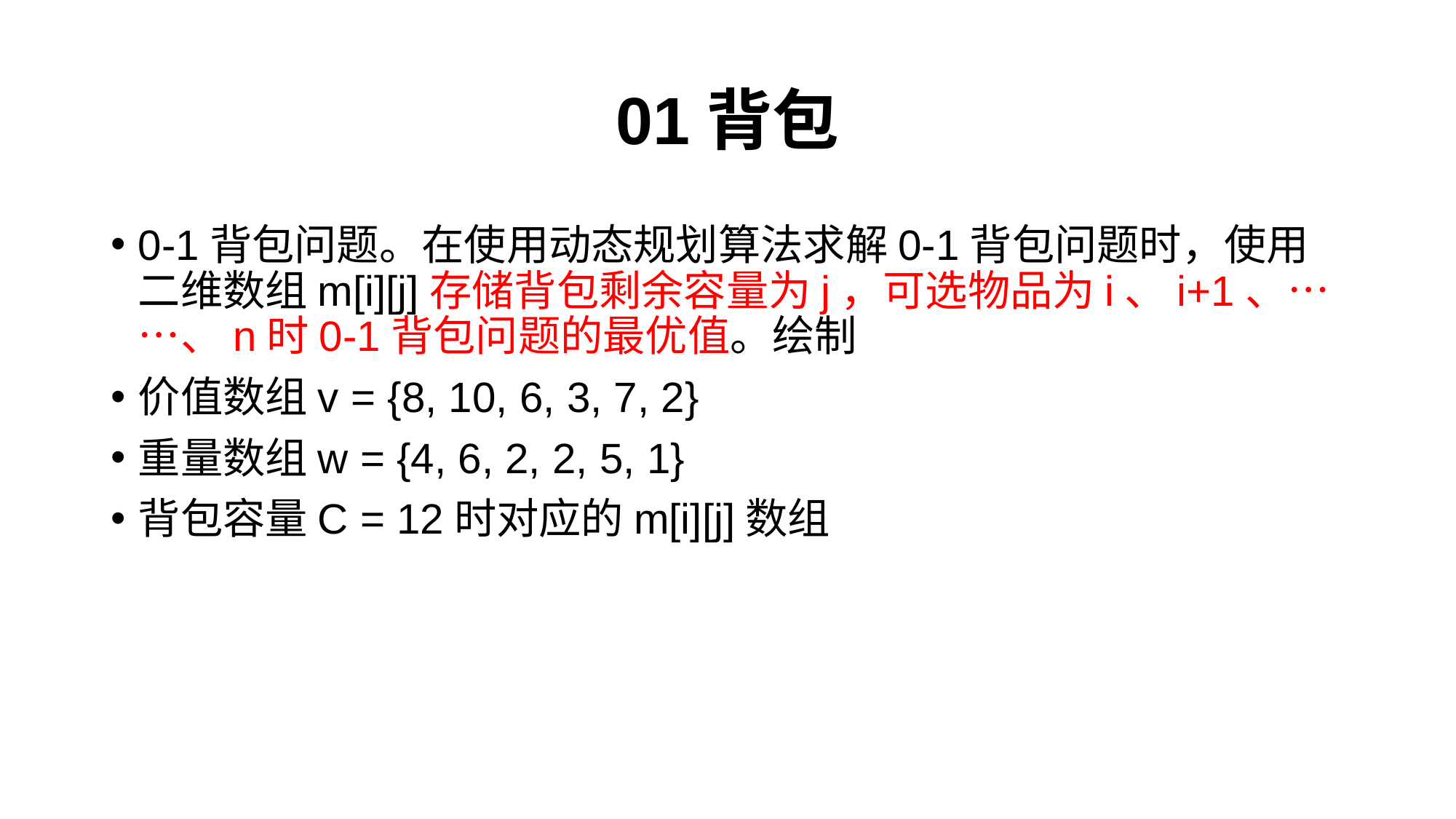

# 01背包
0-1背包问题。在使用动态规划算法求解0-1背包问题时，使用二维数组m[i][j]存储背包剩余容量为j，可选物品为i、i+1、……、n时0-1背包问题的最优值。绘制
价值数组v = {8, 10, 6, 3, 7, 2}
重量数组w = {4, 6, 2, 2, 5, 1}
背包容量C = 12时对应的m[i][j]数组